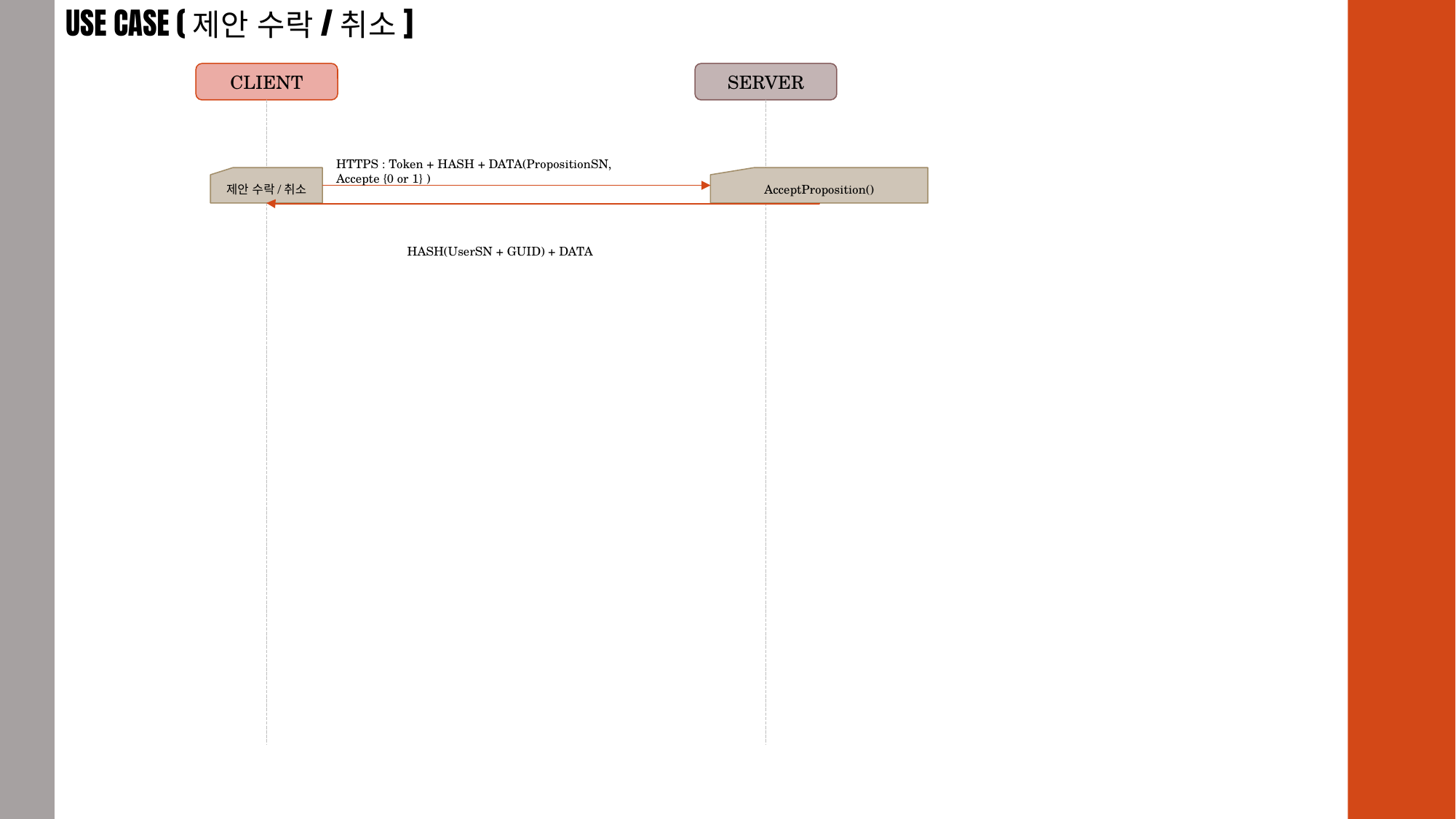

USE CASE (제안 수락/취소]
CLIENT
SERVER
HTTPS : Token + HASH + DATA(PropositionSN, Accepte {0 or 1} )
제안 수락/취소
AcceptProposition()
HASH(UserSN + GUID) + DATA